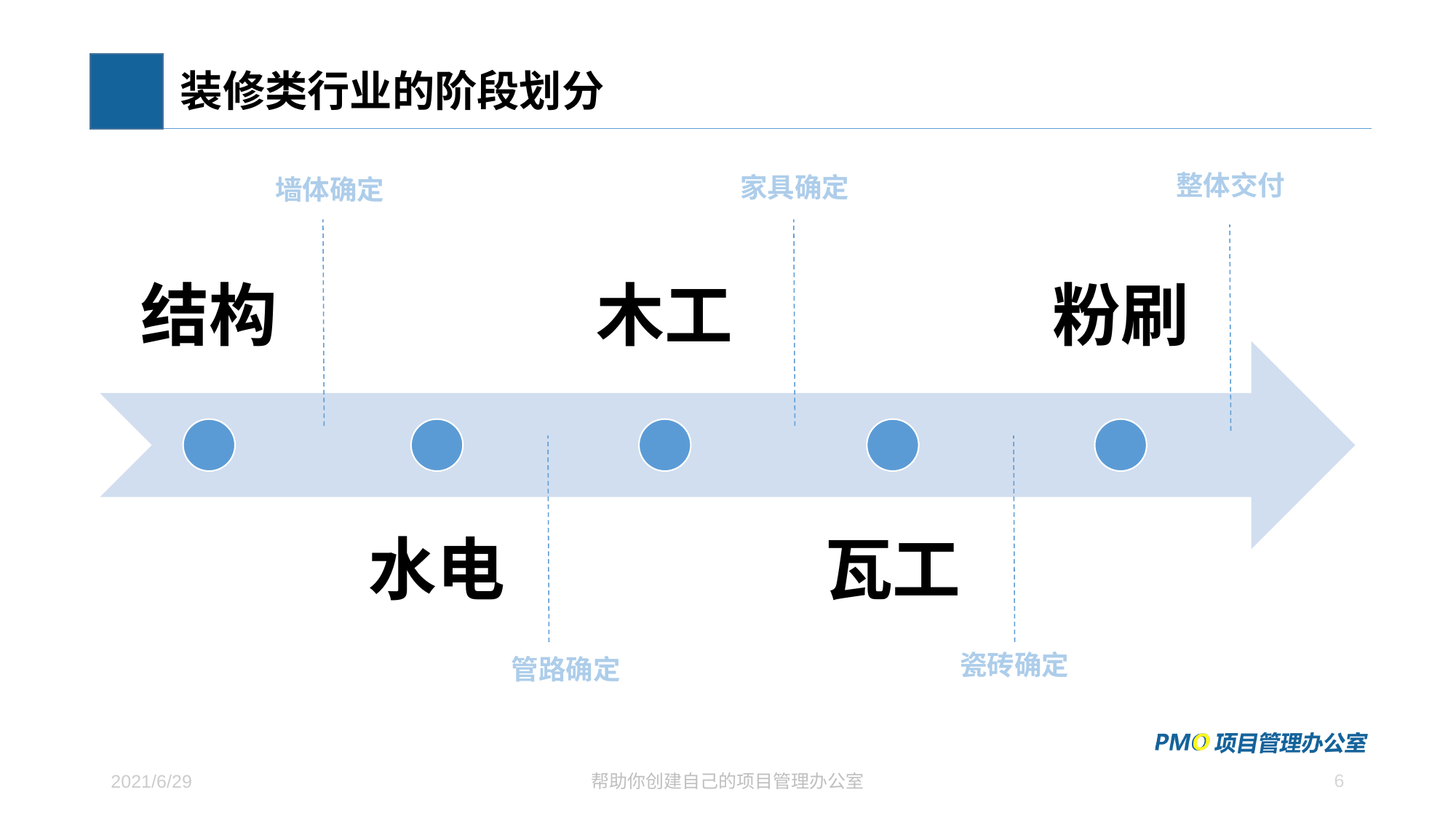

# 装修类行业的阶段划分
整体交付
家具确定
墙体确定
结构
水电
木工
瓦工
粉刷
瓷砖确定
管路确定
6
2021/6/29
帮助你创建自己的项目管理办公室